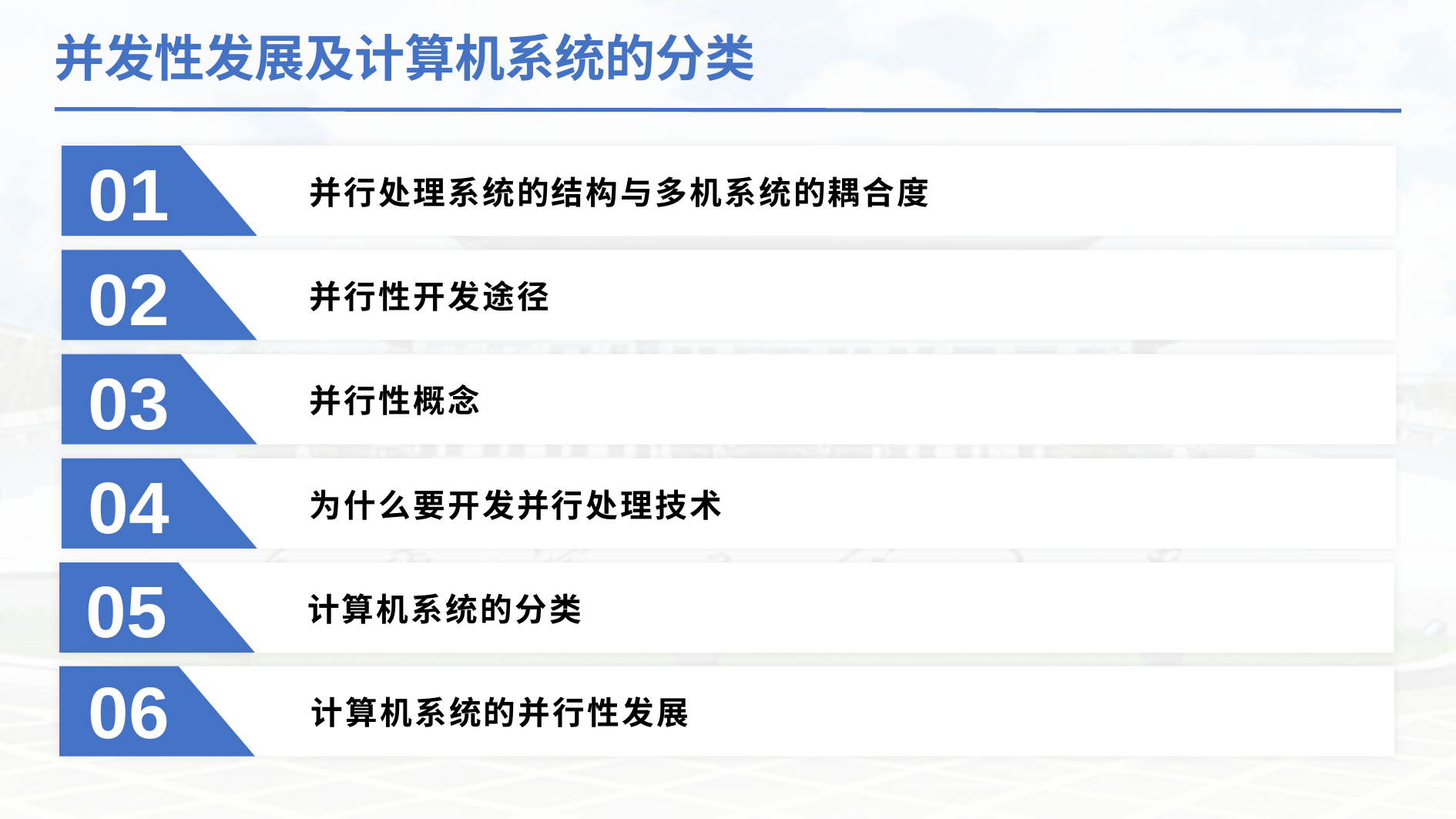

并发性发展及计算机系统的分类
01

并行处理系统的结构与多机系统的耦合度
02

并行性开发途径
03

并行性概念
04

为什么要开发并行处理技术
05

计算机系统的分类
06

计算机系统的并行性发展